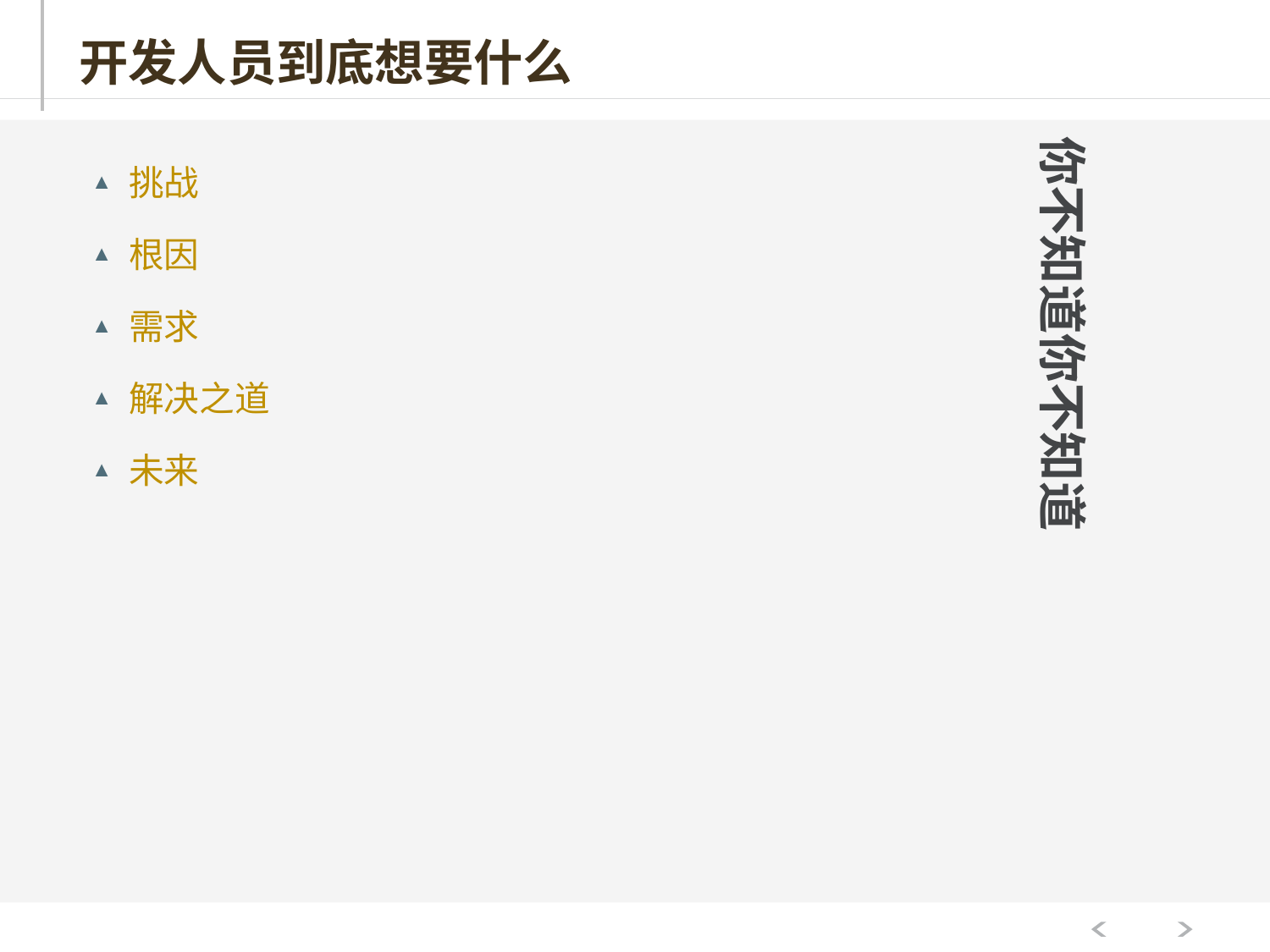

# 开发人员到底想要什么
你不知道你不知道
挑战
根因
需求
解决之道
未来